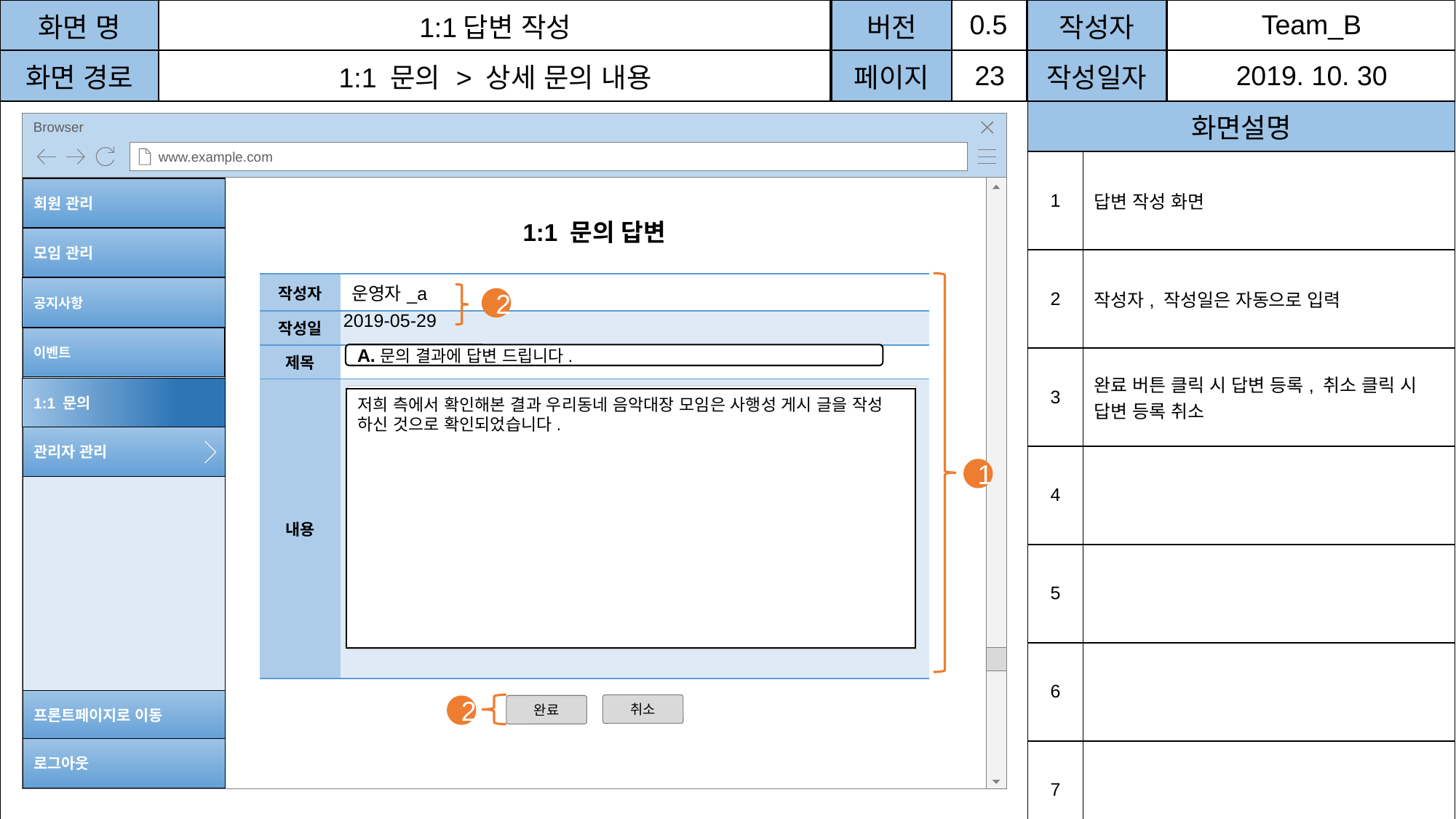

| 화면 명 | 1:1답변 작성 | 버전 |  | 작성자 |  |  |
| --- | --- | --- | --- | --- | --- | --- |
| 화면 경로 | 1:1 문의 > 상세 문의 내용 | 페이지 | 23 | 작성일자 |  |  |
|  |  |  |  | 화면설명 |  |  |
|  |  |  |  | 1 | 답변 작성 화면 |  |
|  |  |  |  | 2 | 작성자, 작성일은 자동으로 입력 |  |
|  |  |  |  | 3 | 완료 버튼 클릭 시 답변 등록, 취소 클릭 시 답변 등록 취소 |  |
|  |  |  |  | 4 |  |  |
|  |  |  |  | 5 |  |  |
|  |  |  |  | 6 |  |  |
|  |  |  |  | 7 |  |  |
Browser

www.example.com

회원 관리

프론트페이지로 이동
로그아웃
모임 관리
관리자 관리

공지사항
이벤트
1:1 문의
1:1 문의 답변

| 작성자 | 운영자\_a |
| --- | --- |
| 작성일 |  |
| 제목 |  |
| 내용 |  |

2
2019-05-29
A.문의 결과에 답변 드립니다.
.
저희 측에서 확인해본 결과 우리동네 음악대장 모임은 사행성 게시 글을 작성 하신 것으로 확인되었습니다.
1

취소
완료
2